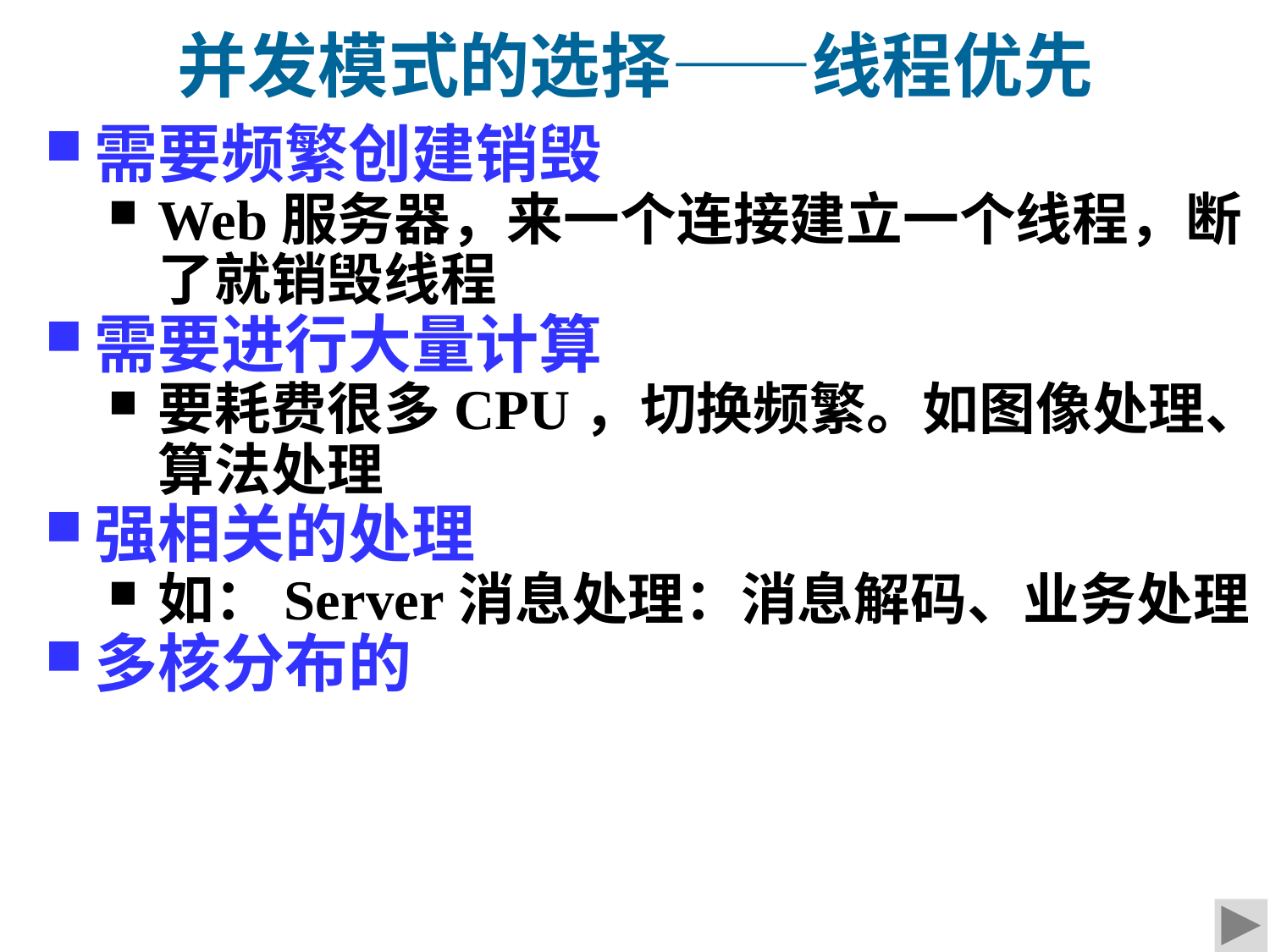

并发模式的选择——线程优先
需要频繁创建销毁
Web服务器，来一个连接建立一个线程，断了就销毁线程
需要进行大量计算
要耗费很多CPU，切换频繁。如图像处理、算法处理
强相关的处理
如：Server消息处理：消息解码、业务处理
多核分布的